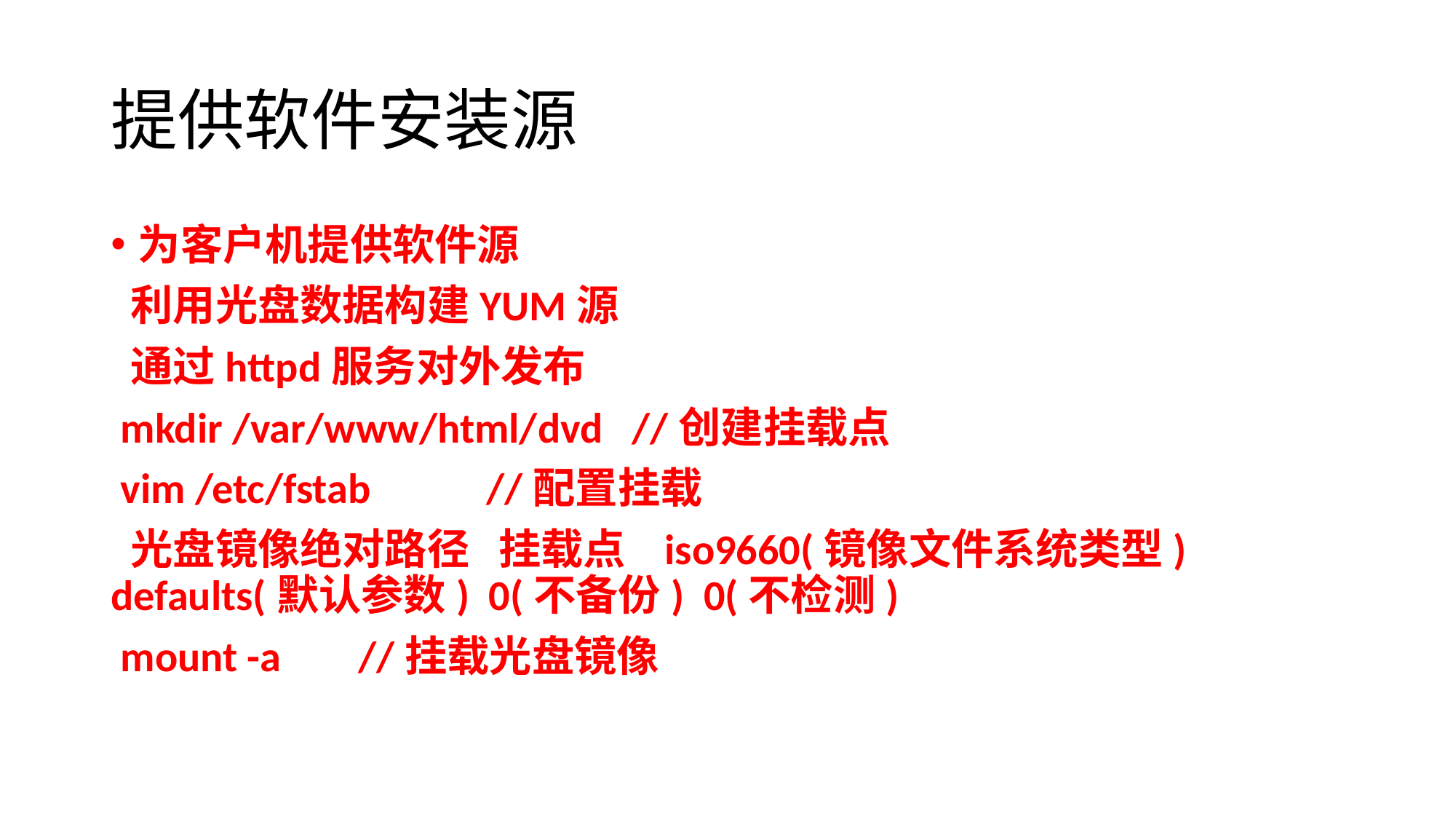

# 提供软件安装源
为客户机提供软件源
 利用光盘数据构建YUM源
 通过httpd服务对外发布
 mkdir /var/www/html/dvd   //创建挂载点
 vim /etc/fstab            //配置挂载
 光盘镜像绝对路径   挂载点   iso9660(镜像文件系统类型)     defaults(默认参数)  0(不备份)  0(不检测)
 mount -a        //挂载光盘镜像